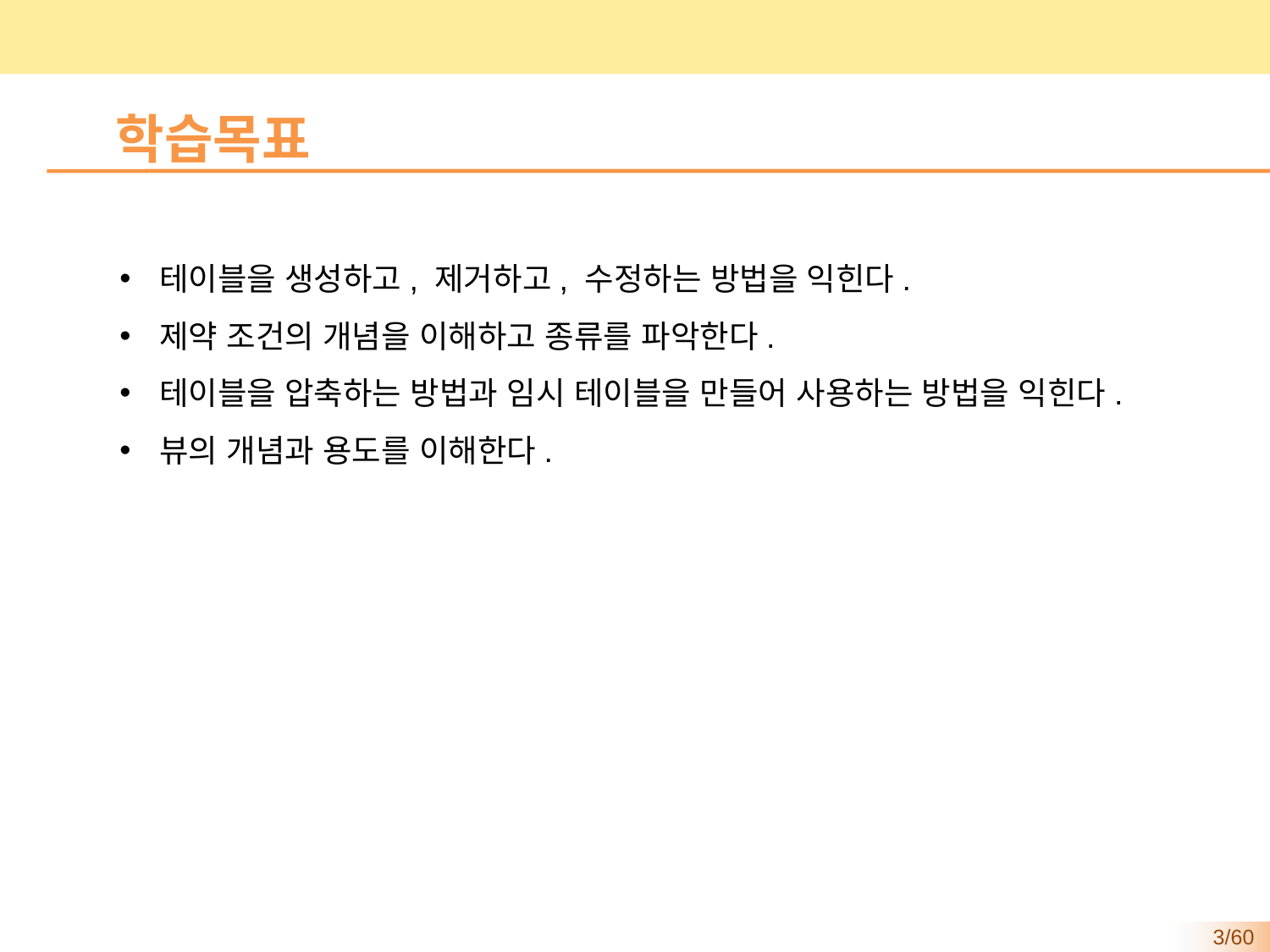

학습목표

테이블을 생성하고, 제거하고, 수정하는 방법을 익힌다.
제약 조건의 개념을 이해하고 종류를 파악한다.
테이블을 압축하는 방법과 임시 테이블을 만들어 사용하는 방법을 익힌다.
뷰의 개념과 용도를 이해한다.